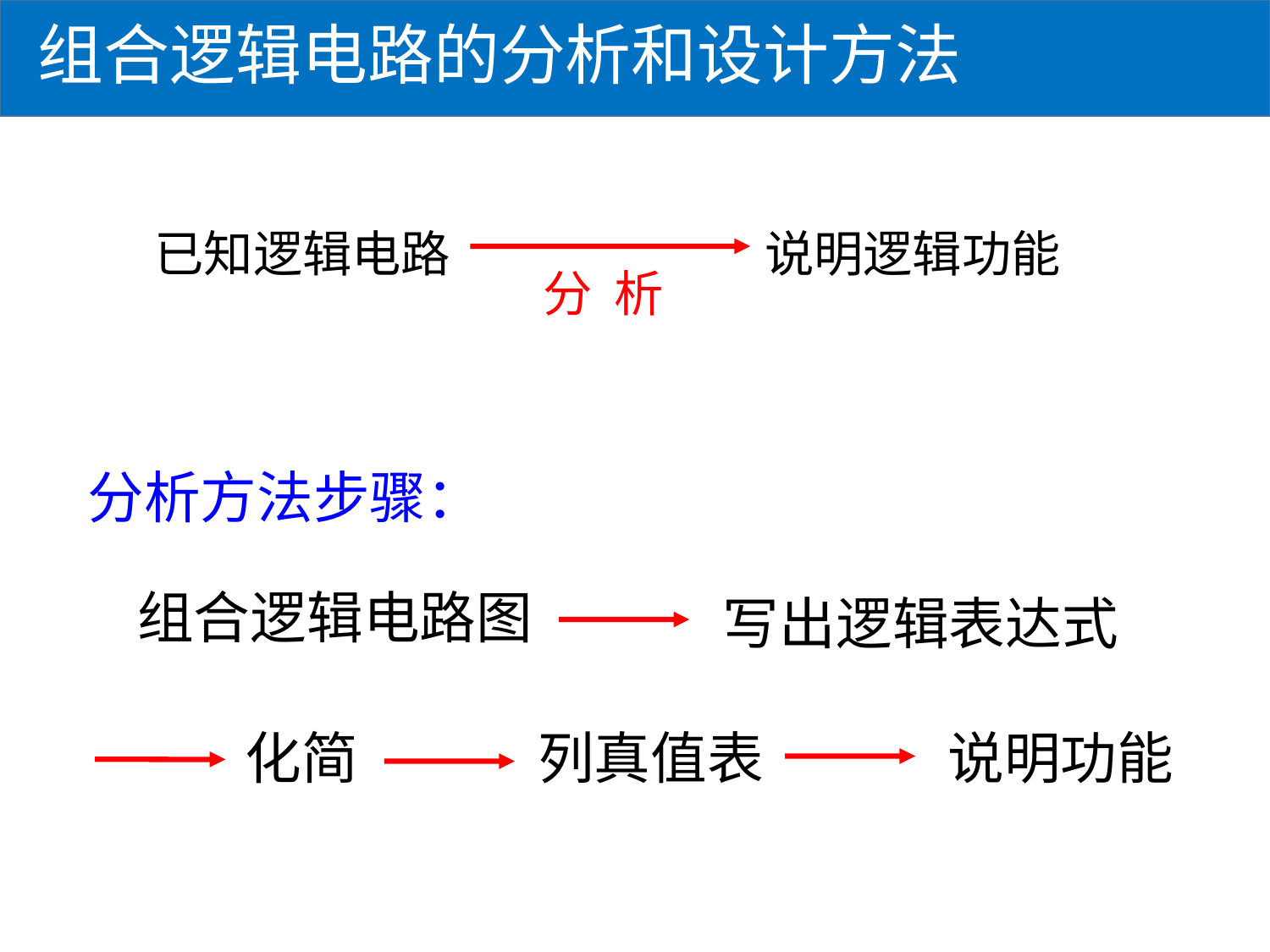

# 组合逻辑电路的分析和设计方法
已知逻辑电路
说明逻辑功能

分  析
分析方法步骤：
组合逻辑电路图
写出逻辑表达式

化简
列真值表
说明功能